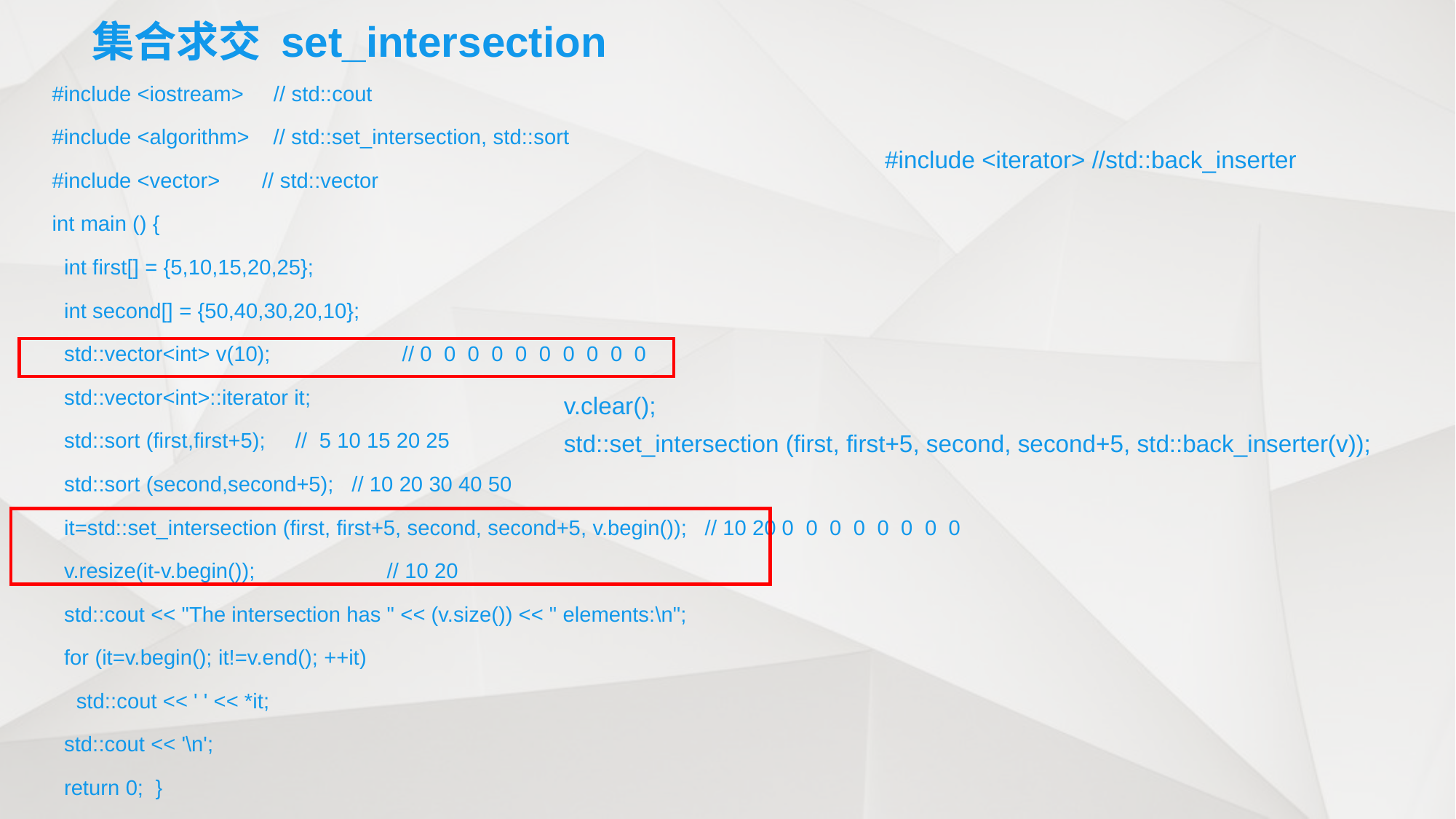

# 集合求交 set_intersection
#include <iostream>     // std::cout
#include <algorithm>    // std::set_intersection, std::sort
#include <vector>       // std::vector
int main () {
  int first[] = {5,10,15,20,25};
  int second[] = {50,40,30,20,10};
  std::vector<int> v(10);                      // 0  0  0  0  0  0  0  0  0  0
  std::vector<int>::iterator it;
  std::sort (first,first+5);     //  5 10 15 20 25
  std::sort (second,second+5);   // 10 20 30 40 50
  it=std::set_intersection (first, first+5, second, second+5, v.begin());   // 10 20 0  0  0  0  0  0  0  0
  v.resize(it-v.begin());                      // 10 20
  std::cout << "The intersection has " << (v.size()) << " elements:\n";
  for (it=v.begin(); it!=v.end(); ++it)
    std::cout << ' ' << *it;
  std::cout << '\n';
  return 0;  }
#include <iterator> //std::back_inserter

  v.clear();
  std::set_intersection (first, first+5, second, second+5, std::back_inserter(v));